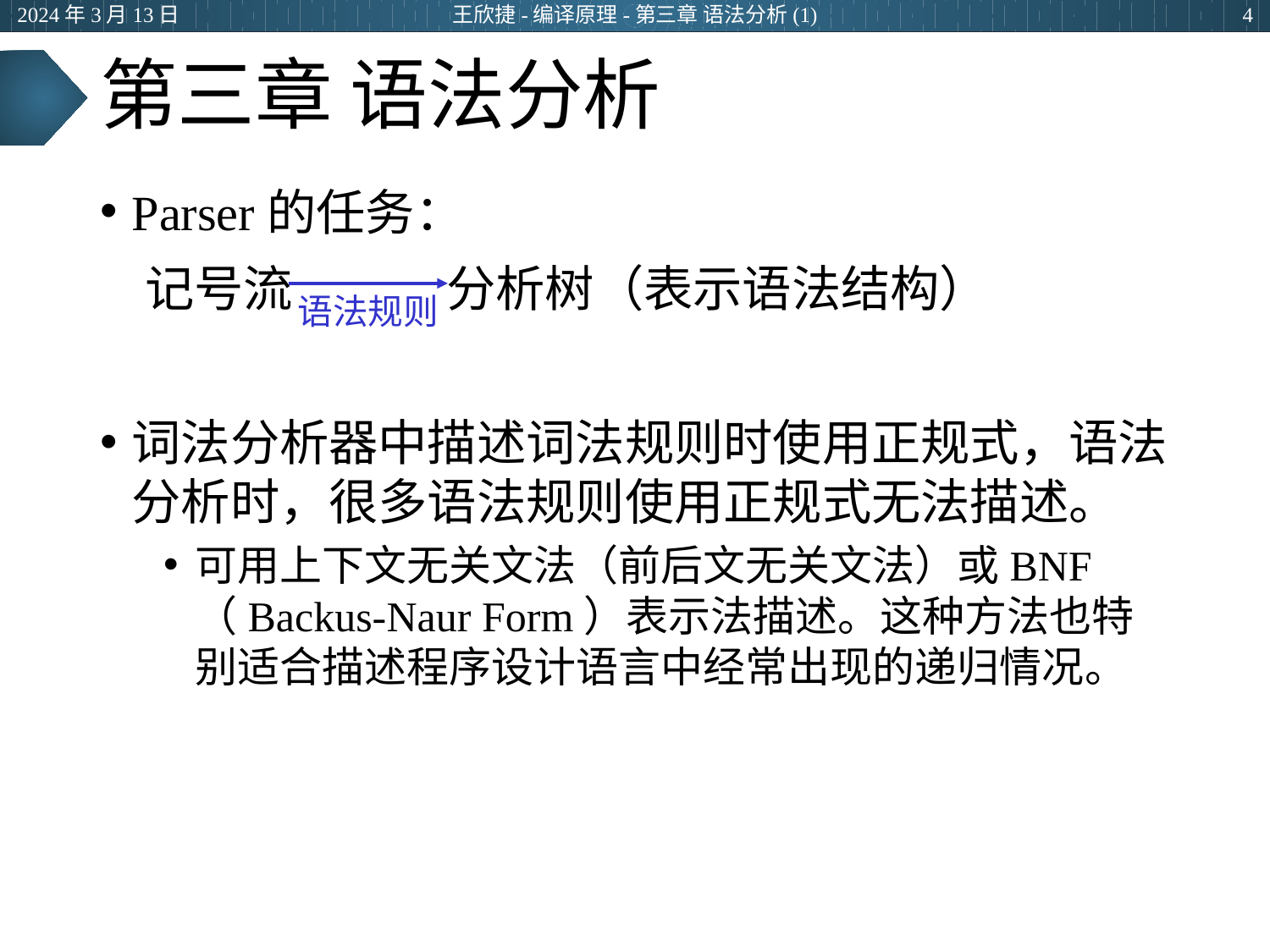

2024年3月13日
王欣捷-编译原理-第三章 语法分析(1)
4
# 第三章 语法分析
Parser的任务：
   记号流              分析树（表示语法结构）

词法分析器中描述词法规则时使用正规式，语法分析时，很多语法规则使用正规式无法描述。
可用上下文无关文法（前后文无关文法）或BNF（Backus-Naur Form）表示法描述。这种方法也特别适合描述程序设计语言中经常出现的递归情况。
语法规则